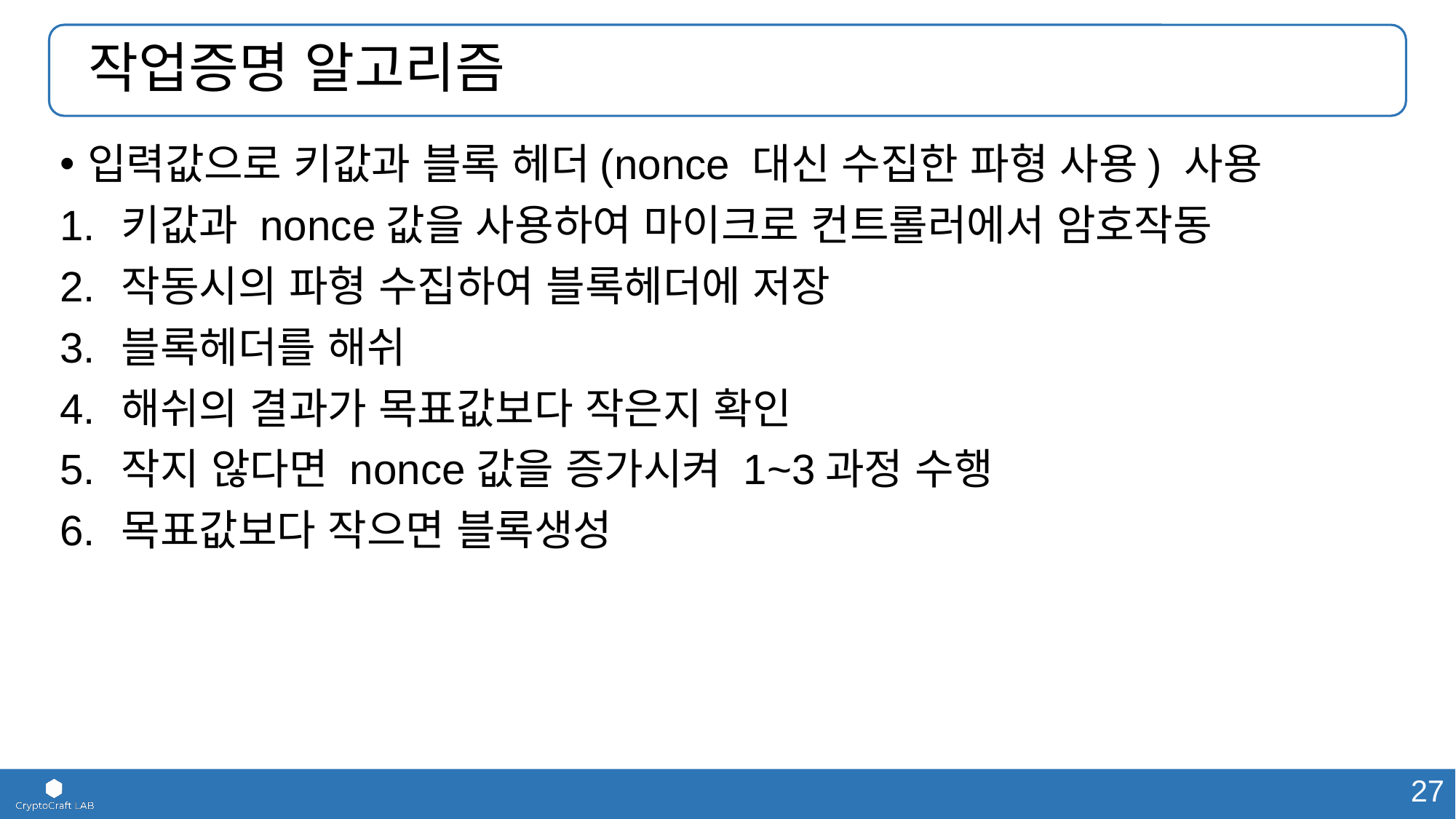

# 작업증명 알고리즘
입력값으로 키값과 블록 헤더(nonce 대신 수집한 파형 사용) 사용
키값과 nonce값을 사용하여 마이크로 컨트롤러에서 암호작동
작동시의 파형 수집하여 블록헤더에 저장
블록헤더를 해쉬
해쉬의 결과가 목표값보다 작은지 확인
작지 않다면 nonce값을 증가시켜 1~3과정 수행
목표값보다 작으면 블록생성